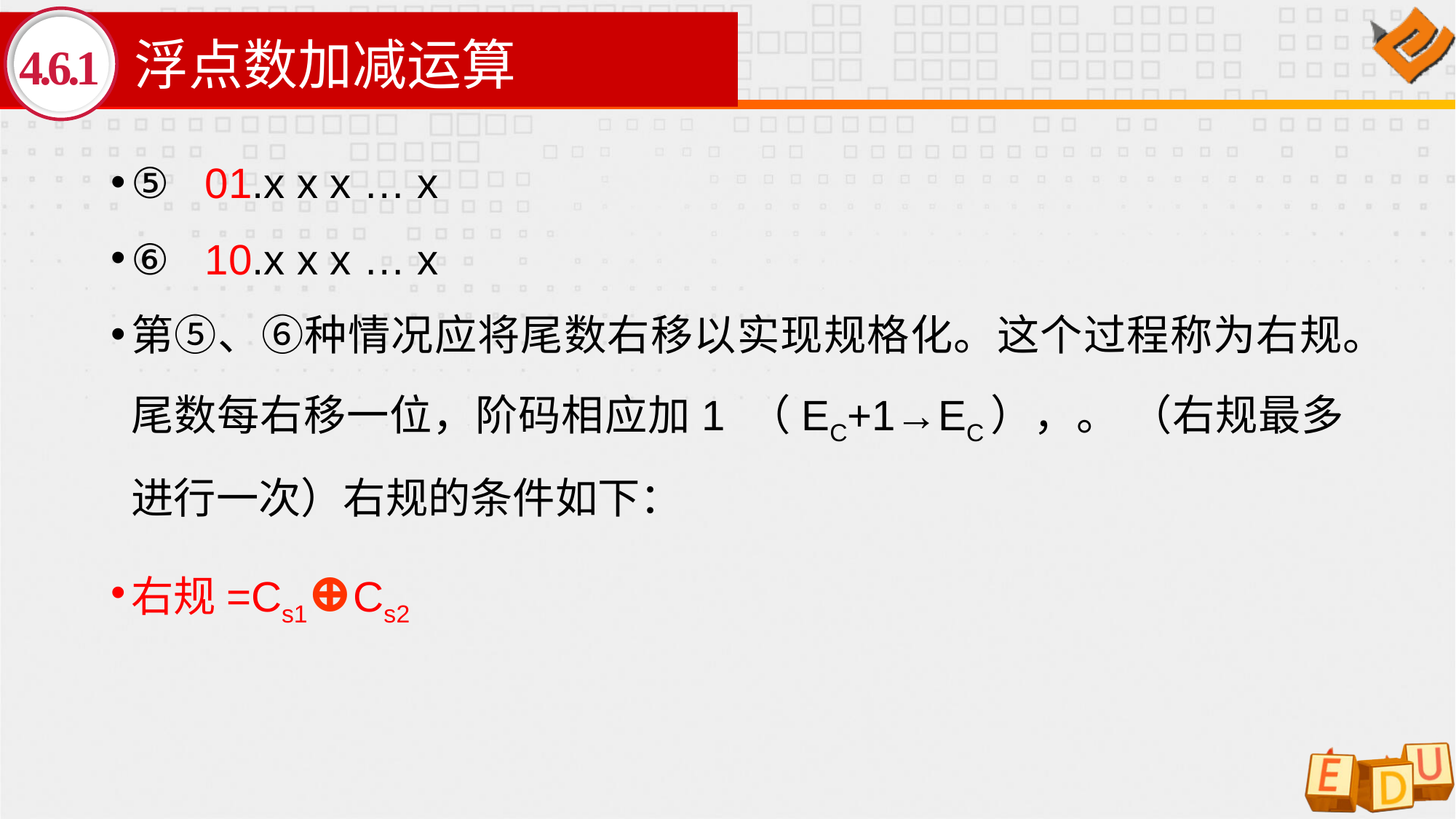

# 浮点数加减运算
4.6.1
⑤   01.x x x … x
⑥   10.x x x … x
第⑤、⑥种情况应将尾数右移以实现规格化。这个过程称为右规。尾数每右移一位，阶码相应加1 （EC+1→EC），。 （右规最多进行一次）右规的条件如下：
右规=Cs1⊕Cs2